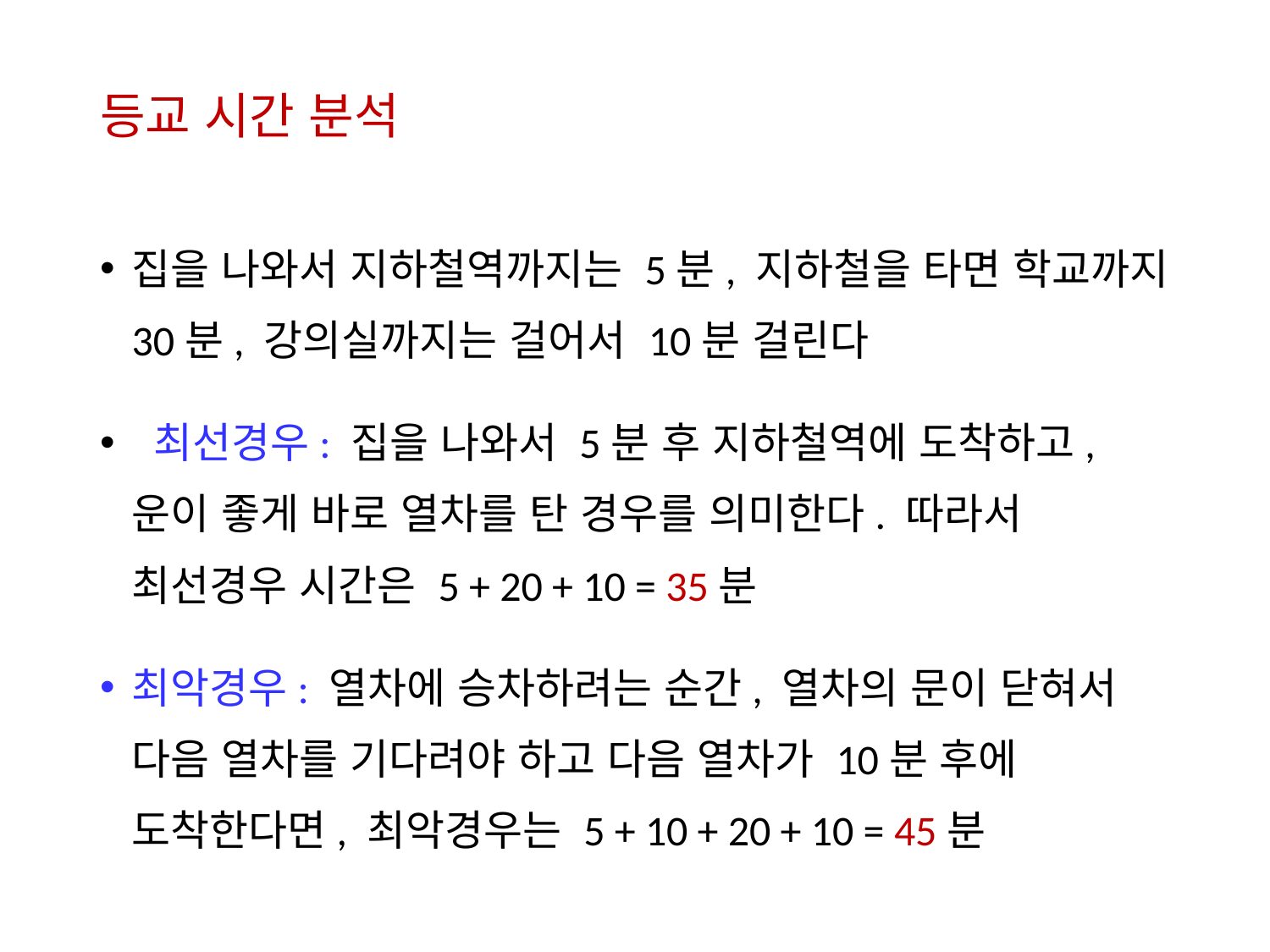

# 등교 시간 분석
집을 나와서 지하철역까지는 5분, 지하철을 타면 학교까지 30분, 강의실까지는 걸어서 10분 걸린다
 최선경우: 집을 나와서 5분 후 지하철역에 도착하고, 운이 좋게 바로 열차를 탄 경우를 의미한다. 따라서 최선경우 시간은 5 + 20 + 10 = 35분
최악경우: 열차에 승차하려는 순간, 열차의 문이 닫혀서 다음 열차를 기다려야 하고 다음 열차가 10분 후에 도착한다면, 최악경우는 5 + 10 + 20 + 10 = 45분